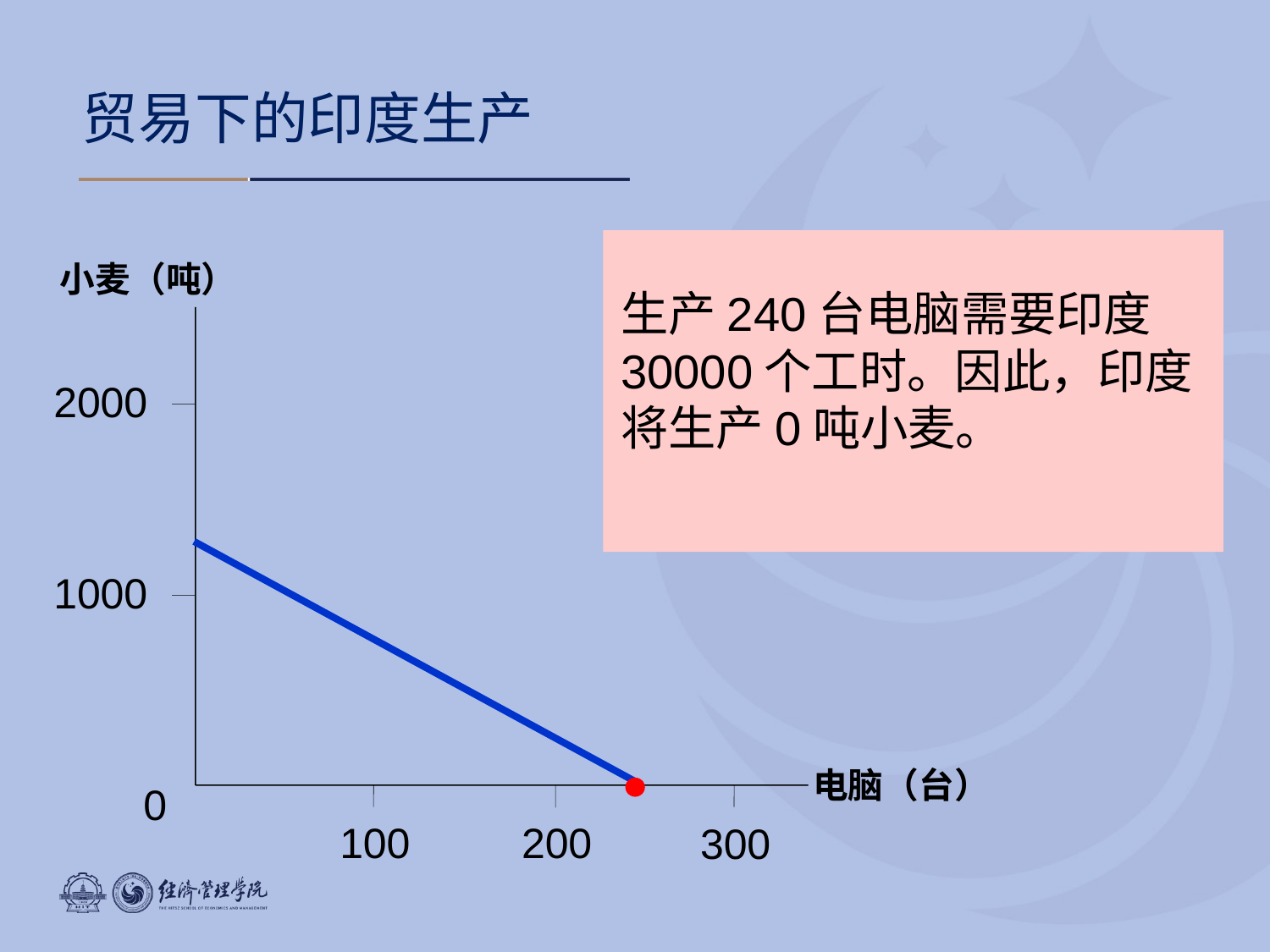

# 贸易下的印度生产

生产240台电脑需要印度30000个工时。因此，印度将生产0吨小麦。

小麦（吨）

2000

1000

0

100

300

200
电脑（台）

或5000吨小麦，